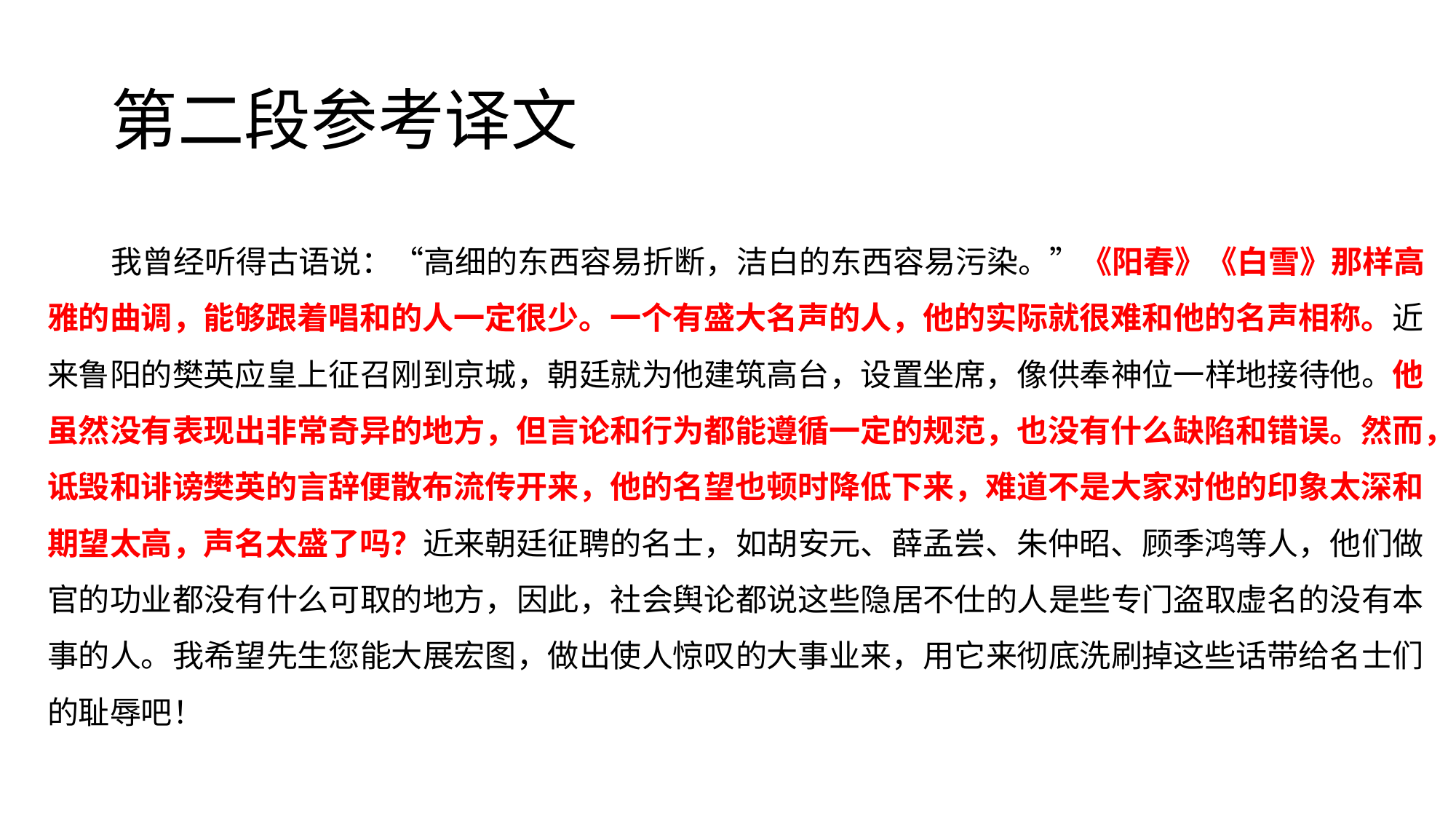

# 第二段参考译文
        我曾经听得古语说：“高细的东西容易折断，洁白的东西容易污染。”《阳春》《白雪》那样高雅的曲调，能够跟着唱和的人一定很少。一个有盛大名声的人，他的实际就很难和他的名声相称。近来鲁阳的樊英应皇上征召刚到京城，朝廷就为他建筑高台，设置坐席，像供奉神位一样地接待他。他虽然没有表现出非常奇异的地方，但言论和行为都能遵循一定的规范，也没有什么缺陷和错误。然而，诋毁和诽谤樊英的言辞便散布流传开来，他的名望也顿时降低下来，难道不是大家对他的印象太深和期望太高，声名太盛了吗？近来朝廷征聘的名士，如胡安元、薛孟尝、朱仲昭、顾季鸿等人，他们做官的功业都没有什么可取的地方，因此，社会舆论都说这些隐居不仕的人是些专门盗取虚名的没有本事的人。我希望先生您能大展宏图，做出使人惊叹的大事业来，用它来彻底洗刷掉这些话带给名士们的耻辱吧！